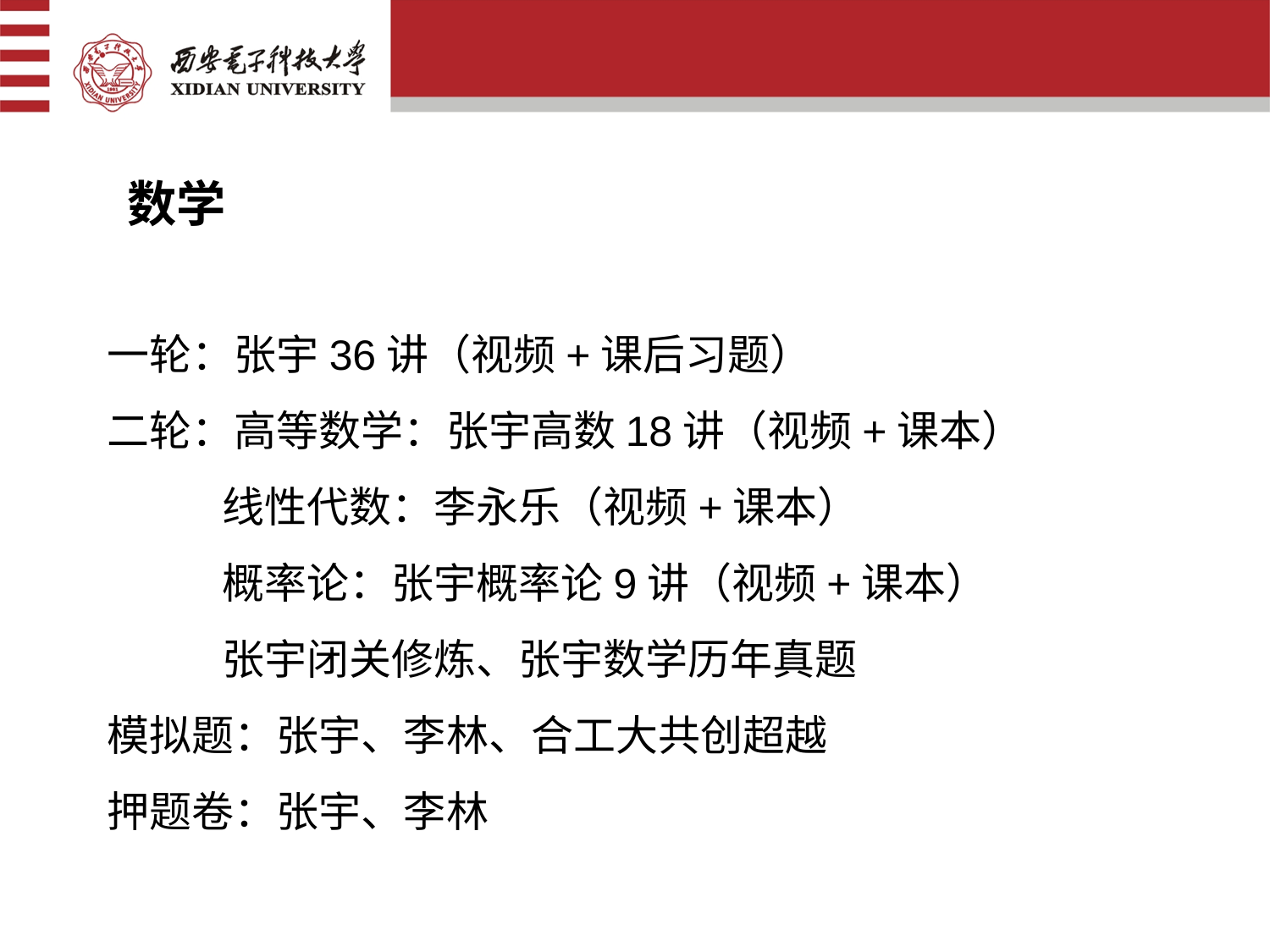

数学
一轮：张宇36讲（视频+课后习题）
二轮：高等数学：张宇高数18讲（视频+课本）
           线性代数：李永乐（视频+课本）
           概率论：张宇概率论9讲（视频+课本）
           张宇闭关修炼、张宇数学历年真题
模拟题：张宇、李林、合工大共创超越
押题卷：张宇、李林